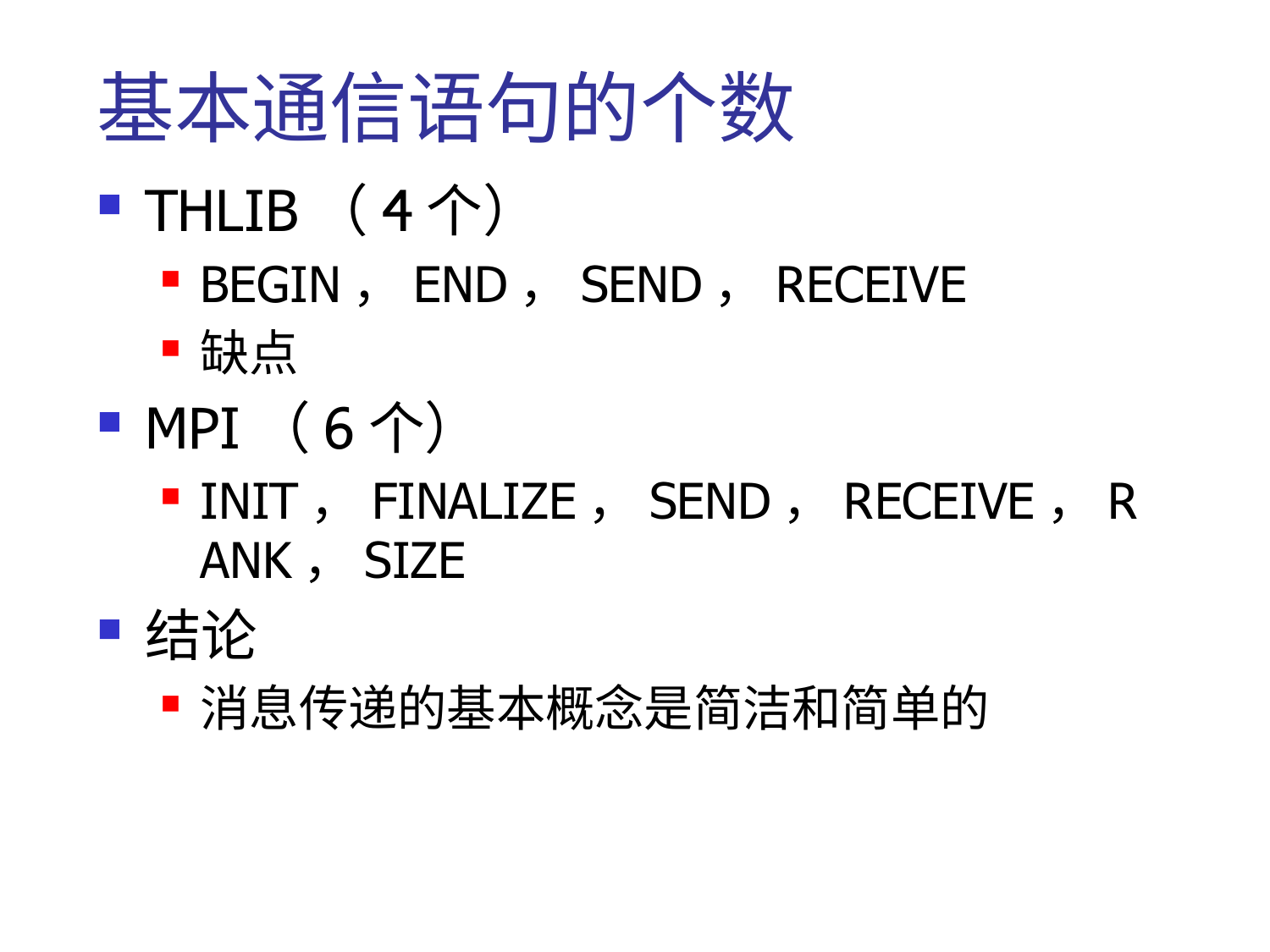

基本通信语句的个数
THLIB（4个）
BEGIN，END，SEND，RECEIVE
缺点
MPI（6个）
INIT，FINALIZE，SEND，RECEIVE，RANK，SIZE
结论
消息传递的基本概念是简洁和简单的